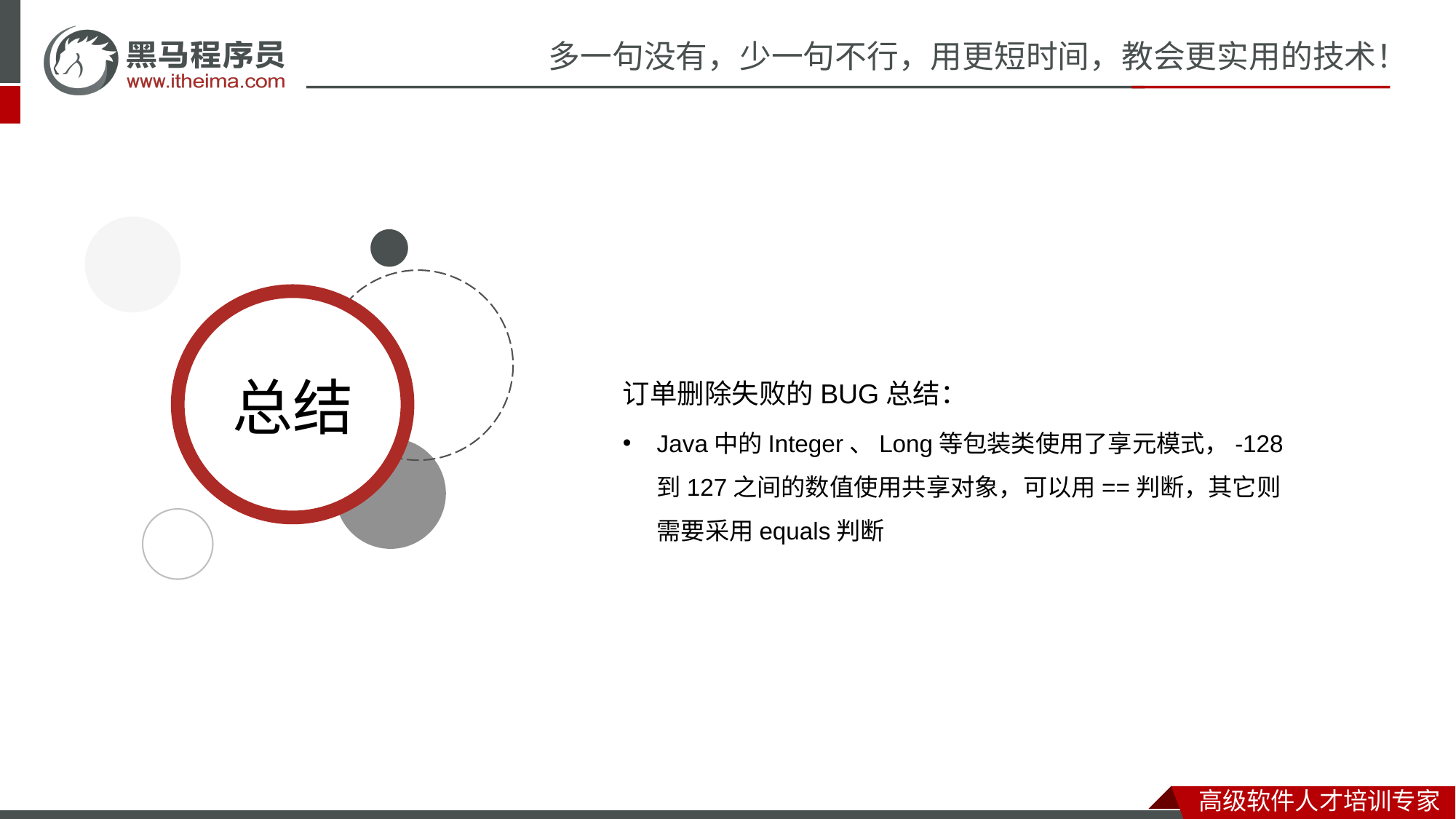

订单删除失败的BUG总结：
Java中的Integer、Long等包装类使用了享元模式，-128到127之间的数值使用共享对象，可以用==判断，其它则需要采用equals判断